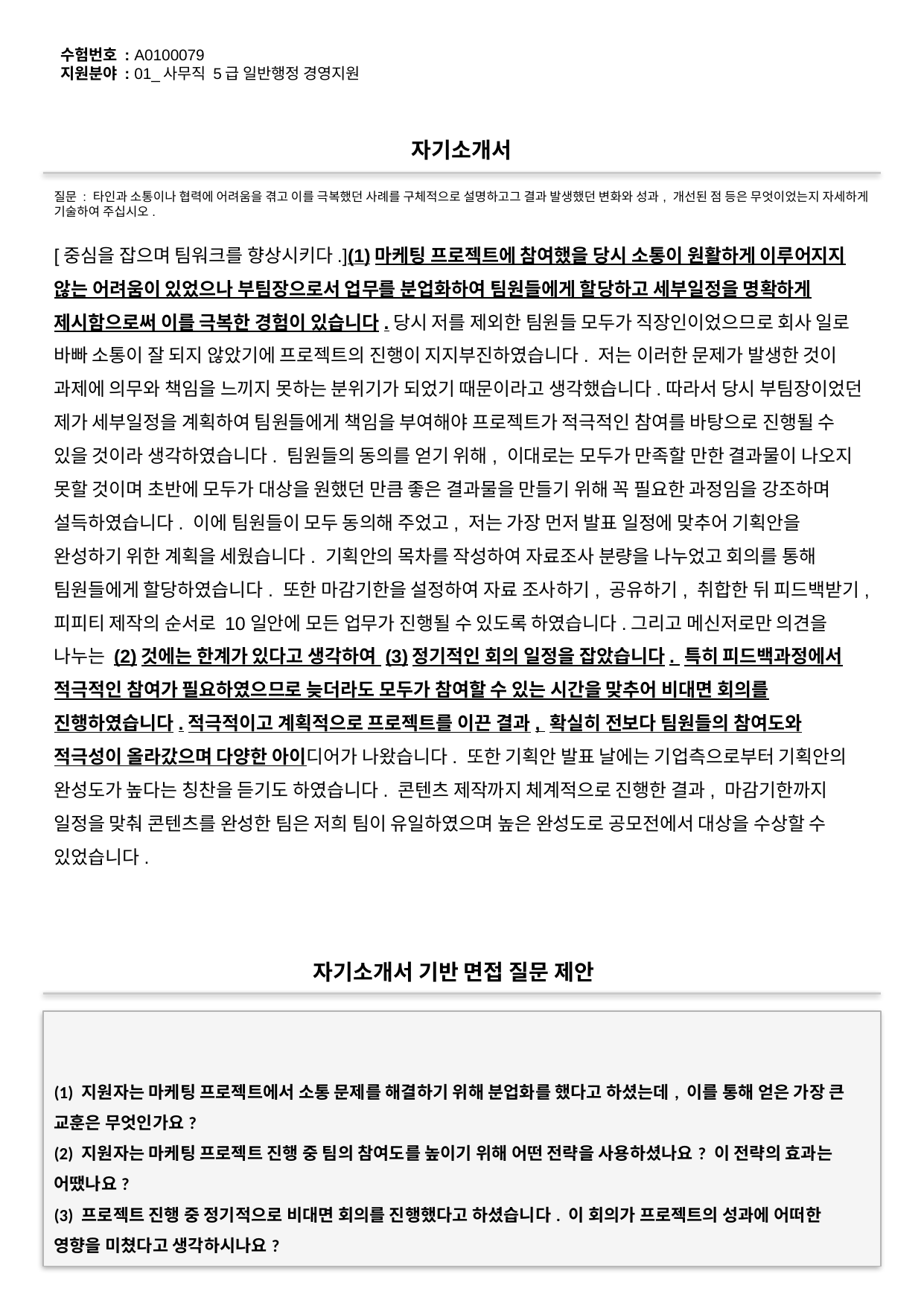

수험번호 : A0100079
지원분야 : 01_사무직 5급 일반행정 경영지원
#

자기소개서

질문 : 타인과 소통이나 협력에 어려움을 겪고 이를 극복했던 사례를 구체적으로 설명하고그 결과 발생했던 변화와 성과, 개선된 점 등은 무엇이었는지 자세하게 기술하여 주십시오.

[중심을 잡으며 팀워크를 향상시키다.](1)마케팅 프로젝트에 참여했을 당시 소통이 원활하게 이루어지지 않는 어려움이 있었으나 부팀장으로서 업무를 분업화하여 팀원들에게 할당하고 세부일정을 명확하게 제시함으로써 이를 극복한 경험이 있습니다.당시 저를 제외한 팀원들 모두가 직장인이었으므로 회사 일로 바빠 소통이 잘 되지 않았기에 프로젝트의 진행이 지지부진하였습니다. 저는 이러한 문제가 발생한 것이 과제에 의무와 책임을 느끼지 못하는 분위기가 되었기 때문이라고 생각했습니다.따라서 당시 부팀장이었던 제가 세부일정을 계획하여 팀원들에게 책임을 부여해야 프로젝트가 적극적인 참여를 바탕으로 진행될 수 있을 것이라 생각하였습니다. 팀원들의 동의를 얻기 위해, 이대로는 모두가 만족할 만한 결과물이 나오지 못할 것이며 초반에 모두가 대상을 원했던 만큼 좋은 결과물을 만들기 위해 꼭 필요한 과정임을 강조하며 설득하였습니다. 이에 팀원들이 모두 동의해 주었고, 저는 가장 먼저 발표 일정에 맞추어 기획안을 완성하기 위한 계획을 세웠습니다. 기획안의 목차를 작성하여 자료조사 분량을 나누었고 회의를 통해 팀원들에게 할당하였습니다. 또한 마감기한을 설정하여 자료 조사하기, 공유하기, 취합한 뒤 피드백받기, 피피티 제작의 순서로 10일안에 모든 업무가 진행될 수 있도록 하였습니다.그리고 메신저로만 의견을 나누는 (2)것에는 한계가 있다고 생각하여 (3)정기적인 회의 일정을 잡았습니다. 특히 피드백과정에서 적극적인 참여가 필요하였으므로 늦더라도 모두가 참여할 수 있는 시간을 맞추어 비대면 회의를 진행하였습니다.적극적이고 계획적으로 프로젝트를 이끈 결과, 확실히 전보다 팀원들의 참여도와 적극성이 올라갔으며 다양한 아이디어가 나왔습니다. 또한 기획안 발표 날에는 기업측으로부터 기획안의 완성도가 높다는 칭찬을 듣기도 하였습니다. 콘텐츠 제작까지 체계적으로 진행한 결과, 마감기한까지 일정을 맞춰 콘텐츠를 완성한 팀은 저희 팀이 유일하였으며 높은 완성도로 공모전에서 대상을 수상할 수 있었습니다.

자기소개서 기반 면접 질문 제안

(1) 지원자는 마케팅 프로젝트에서 소통 문제를 해결하기 위해 분업화를 했다고 하셨는데, 이를 통해 얻은 가장 큰 교훈은 무엇인가요?
(2) 지원자는 마케팅 프로젝트 진행 중 팀의 참여도를 높이기 위해 어떤 전략을 사용하셨나요? 이 전략의 효과는 어땠나요?
(3) 프로젝트 진행 중 정기적으로 비대면 회의를 진행했다고 하셨습니다. 이 회의가 프로젝트의 성과에 어떠한 영향을 미쳤다고 생각하시나요?